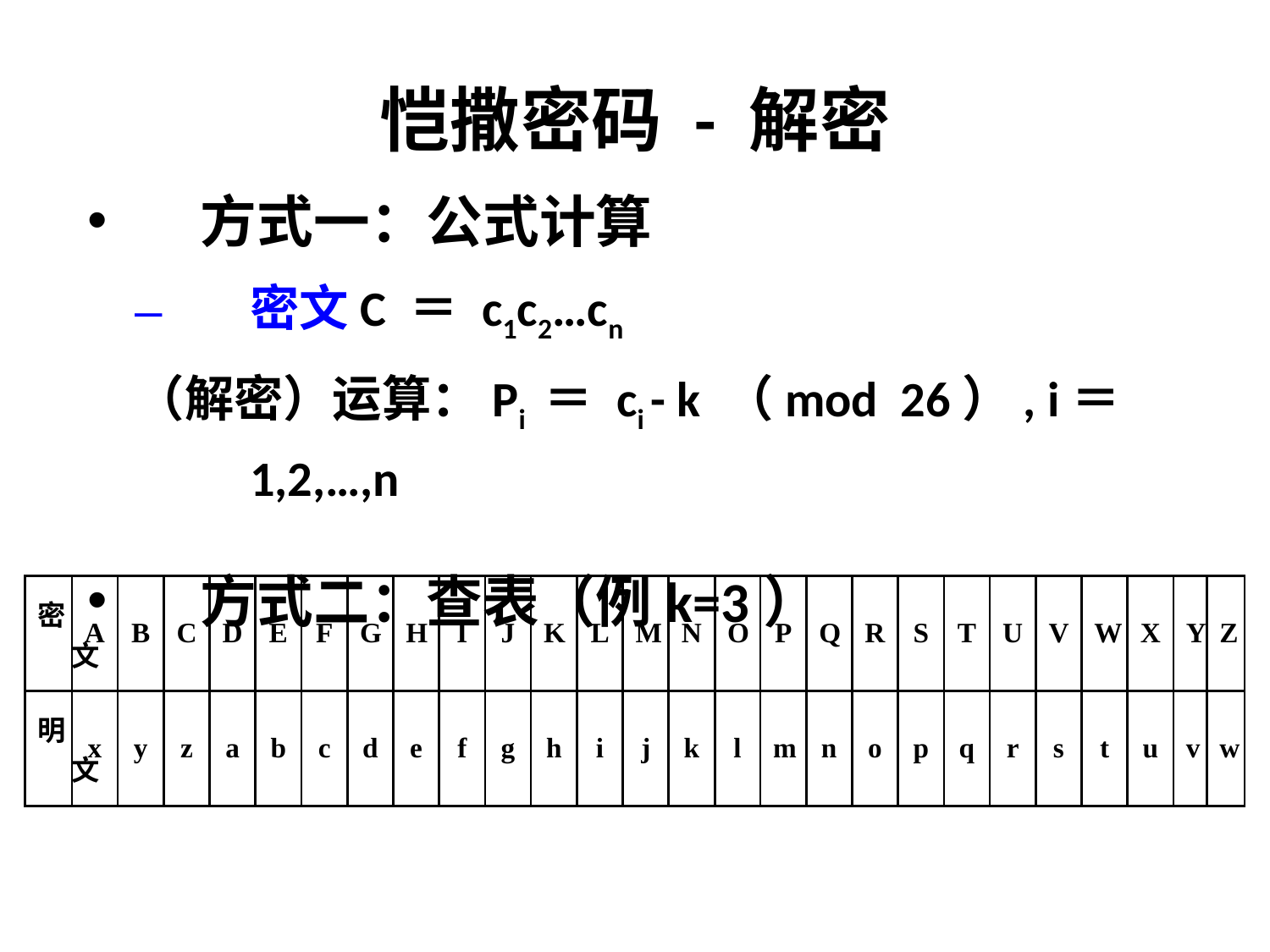

# 恺撒密码 - 解密
方式一：公式计算
密文C ＝ c1c2…cn
（解密）运算：Pi ＝ ci - k （mod  26）, i＝1,2,…,n

方式二：查表（例k=3）
| 密文 | A | B | C | D | E | F | G | H | I | J | K | L | M | N | O | P | Q | R | S | T | U | V | W | X | Y | Z |
| --- | --- | --- | --- | --- | --- | --- | --- | --- | --- | --- | --- | --- | --- | --- | --- | --- | --- | --- | --- | --- | --- | --- | --- | --- | --- | --- |
| 明文 | x | y | z | a | b | c | d | e | f | g | h | i | j | k | l | m | n | o | p | q | r | s | t | u | v | w |